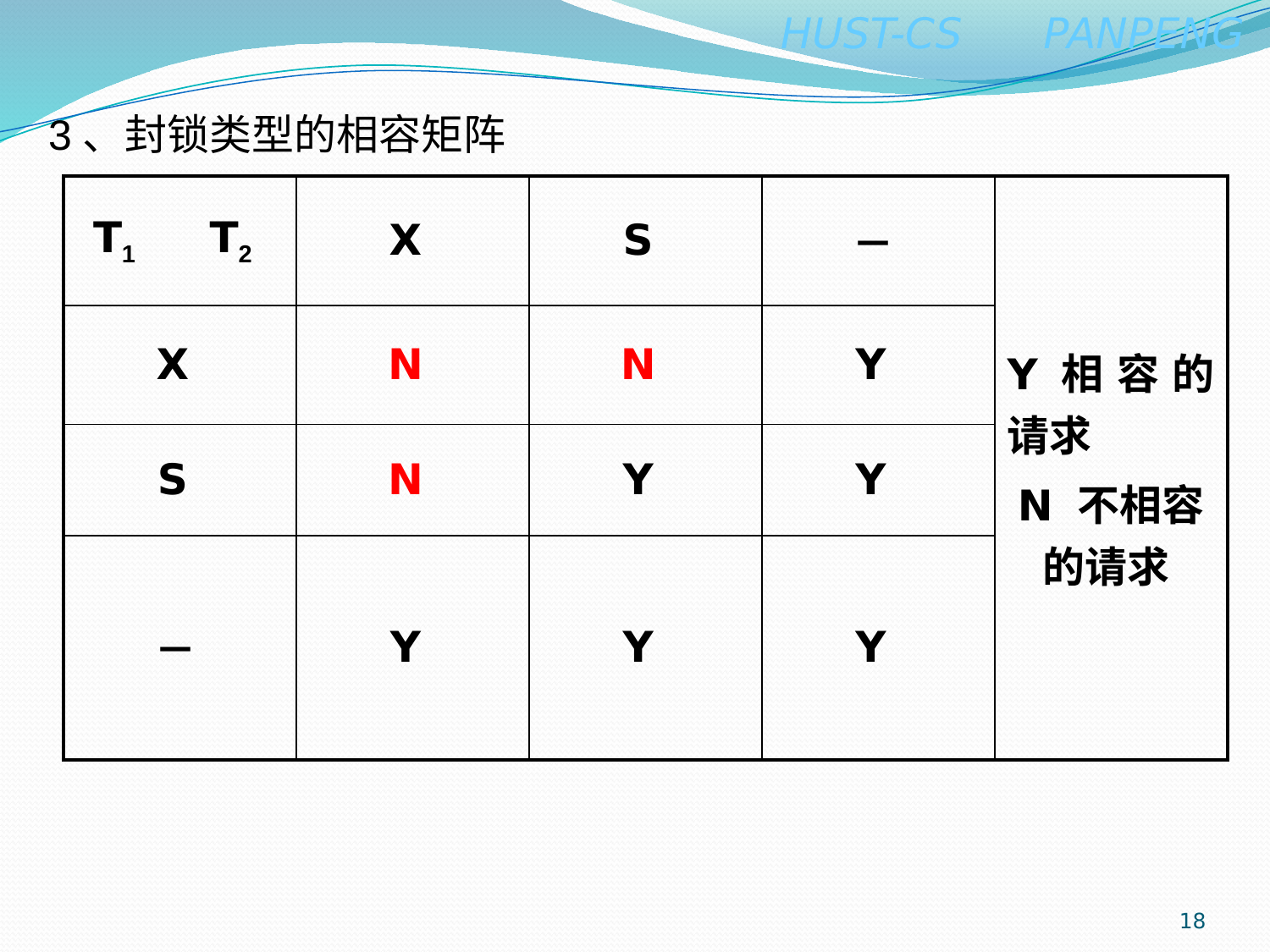

3、封锁类型的相容矩阵
| T1 T2 | X | S | － | Y相容的请求 N 不相容的请求 |
| --- | --- | --- | --- | --- |
| X | N | N | Y |  |
| S | N | Y | Y |  |
| － | Y | Y | Y |  |
18